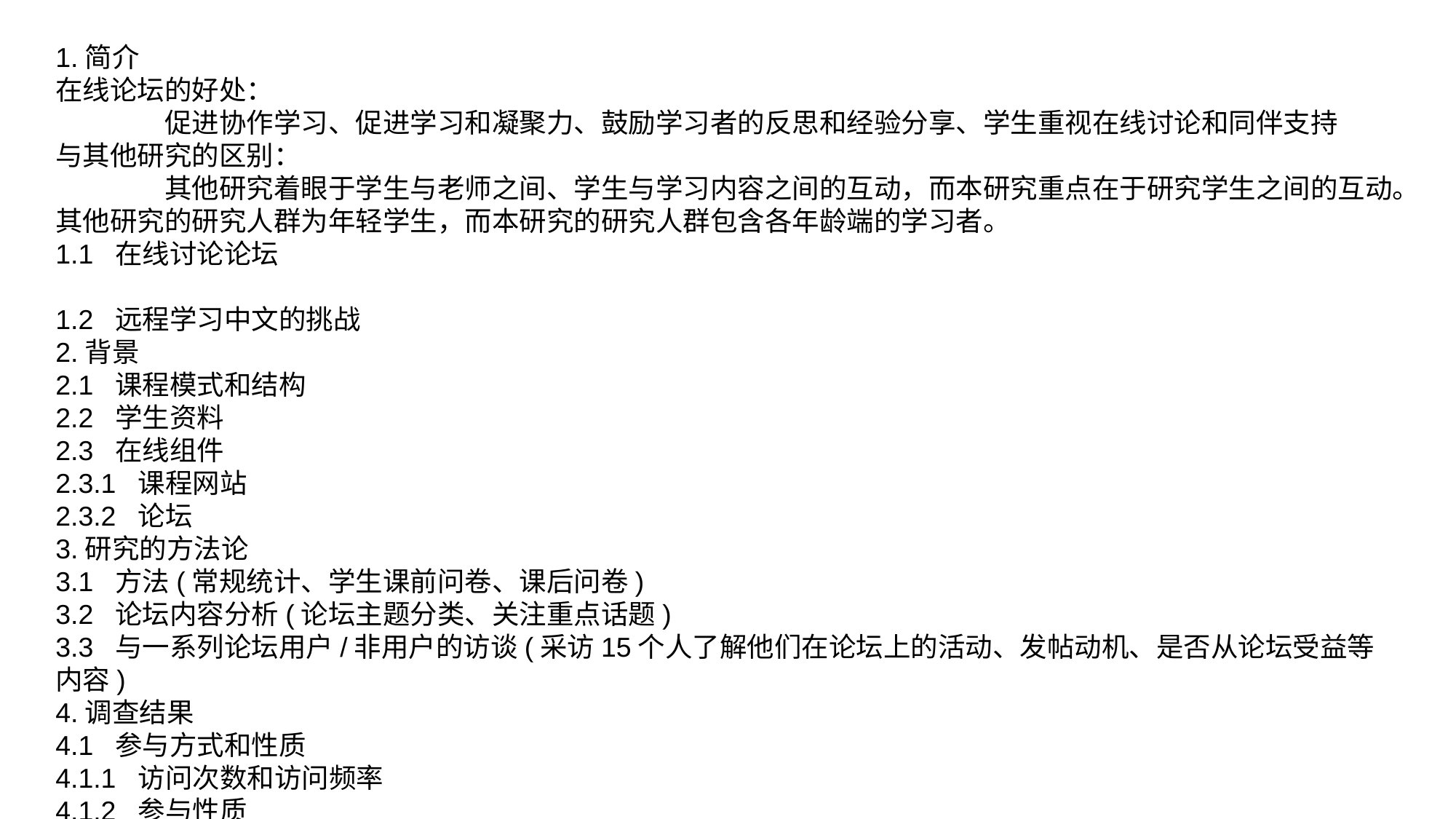

1.简介
在线论坛的好处：
	促进协作学习、促进学习和凝聚力、鼓励学习者的反思和经验分享、学生重视在线讨论和同伴支持
与其他研究的区别：
	其他研究着眼于学生与老师之间、学生与学习内容之间的互动，而本研究重点在于研究学生之间的互动。其他研究的研究人群为年轻学生，而本研究的研究人群包含各年龄端的学习者。
1.1  在线讨论论坛

1.2  远程学习中文的挑战
2.背景
2.1  课程模式和结构
2.2  学生资料
2.3  在线组件
2.3.1  课程网站
2.3.2  论坛
3.研究的方法论
3.1  方法(常规统计、学生课前问卷、课后问卷)
3.2  论坛内容分析(论坛主题分类、关注重点话题)
3.3  与一系列论坛用户/非用户的访谈(采访15个人了解他们在论坛上的活动、发帖动机、是否从论坛受益等内容)
4.调查结果
4.1  参与方式和性质
4.1.1  访问次数和访问频率
4.1.2  参与性质
4.1.3  杰出贡献者（“海报”）
4.1.4  讨论主题的类型
4.1.5  使用语言
4.2  访问论坛的主要原因
4.2.1  标杆管理并成为学习社区的一部分
4.2.2  “希望支持”
4.2.3  提供支持
4.3  促进学习
4.3.1  分享有用的学习技巧，资源和学生编写的材料
4.3.2  幽默
4.3.3  一些中文用法
4.3.4  积极状况
5.总结与未来研究